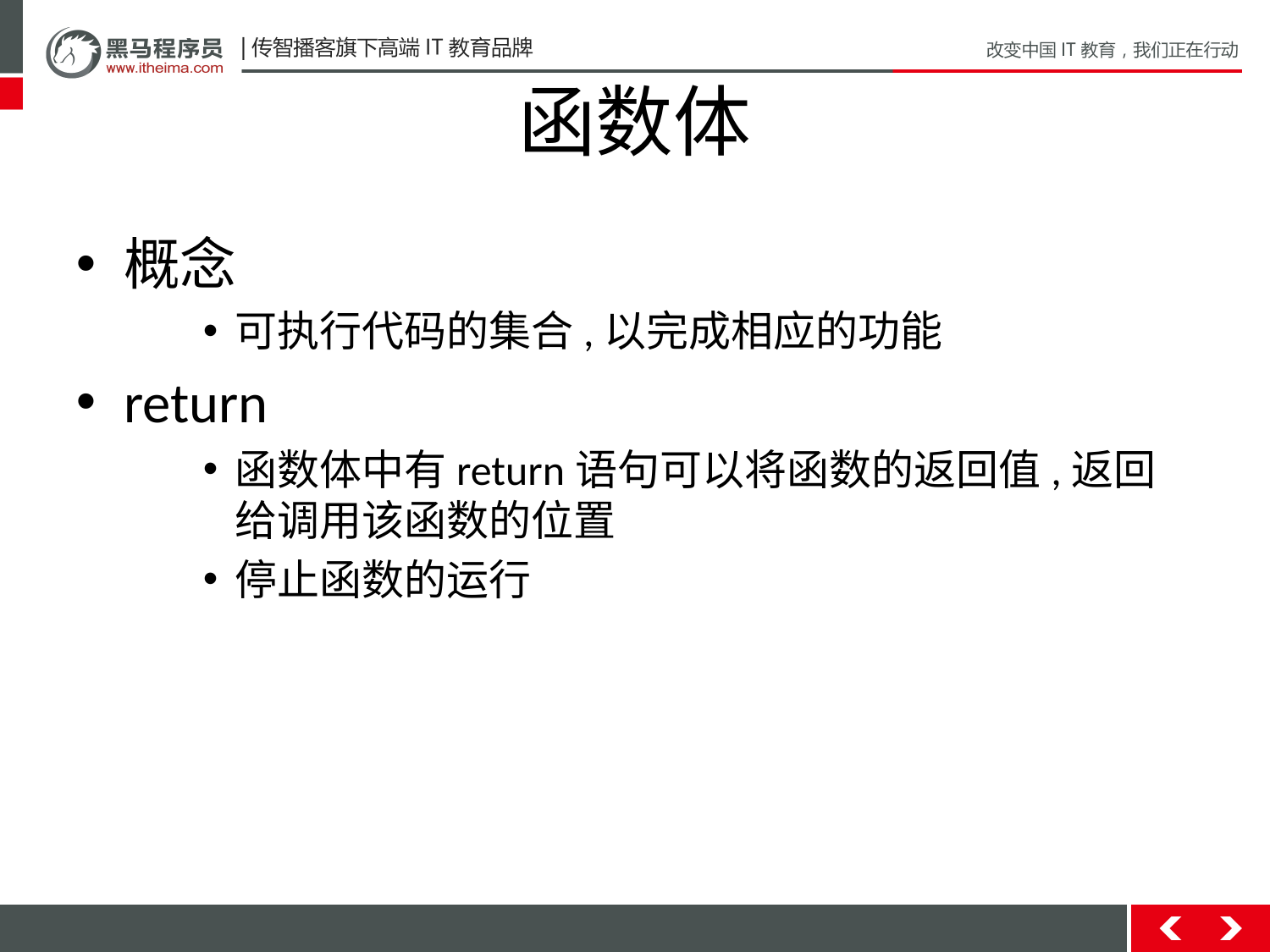

# 函数体
概念
可执行代码的集合,以完成相应的功能
return
函数体中有return语句可以将函数的返回值,返回给调用该函数的位置
停止函数的运行